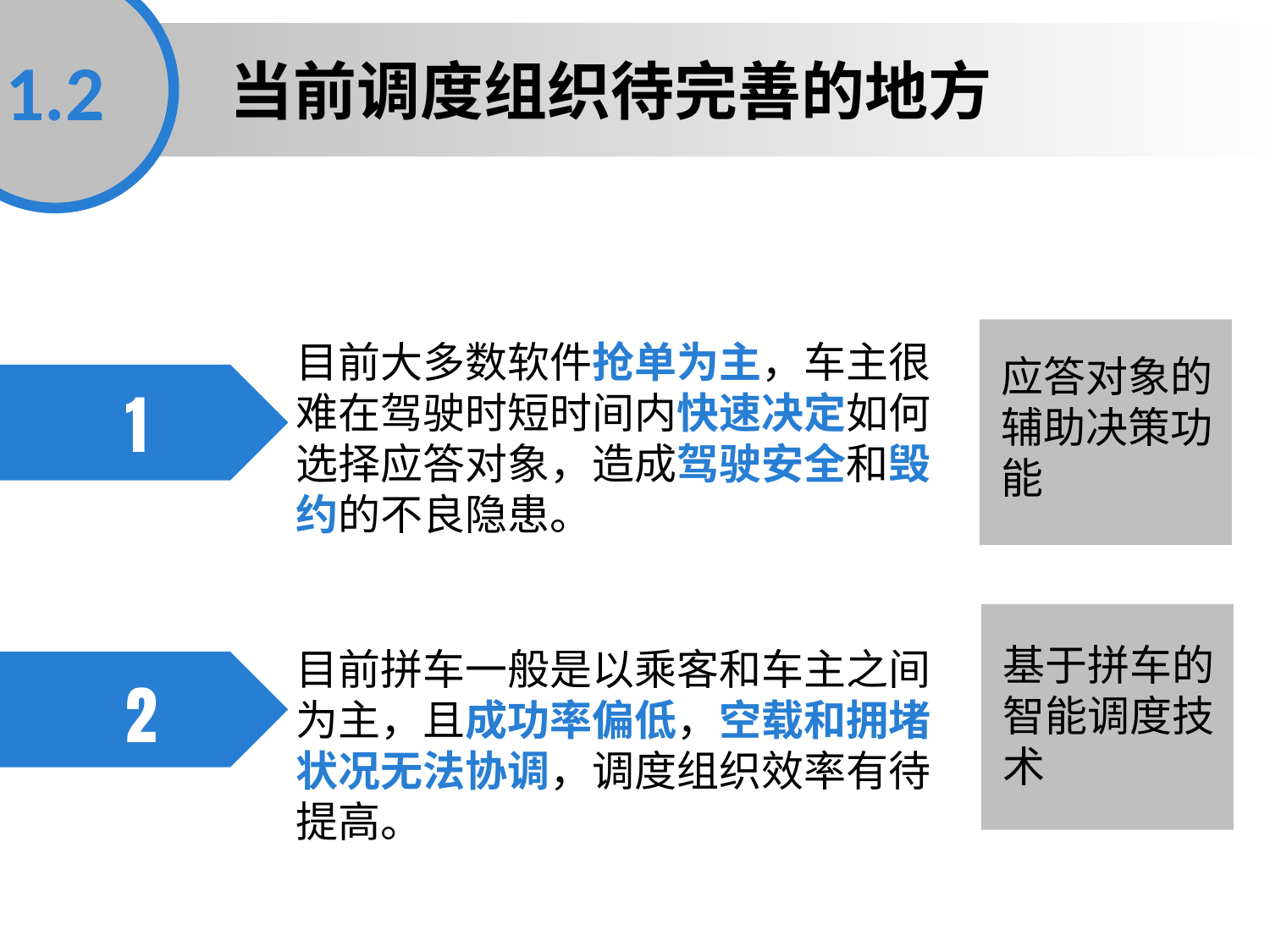

1.2

当前调度组织待完善的地方

应答对象的辅助决策功能
目前大多数软件抢单为主，车主很难在驾驶时短时间内快速决定如何选择应答对象，造成驾驶安全和毁约的不良隐患。

1

基于拼车的智能调度技术
目前拼车一般是以乘客和车主之间为主，且成功率偏低，空载和拥堵状况无法协调，调度组织效率有待提高。

2